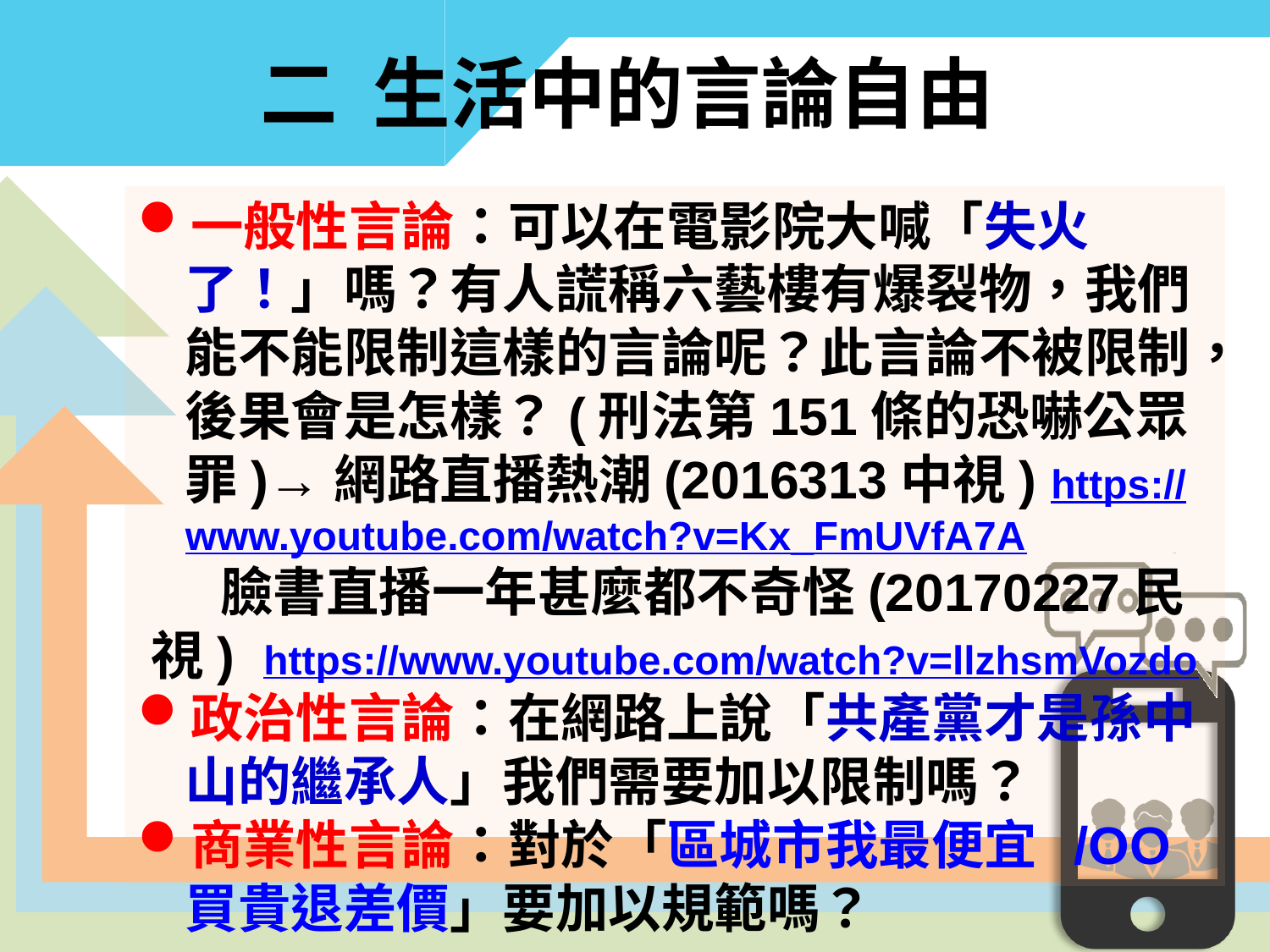

# 二  生活中的言論自由
一般性言論：可以在電影院大喊「失火了！」嗎？有人謊稱六藝樓有爆裂物，我們能不能限制這樣的言論呢？此言論不被限制，後果會是怎樣？(刑法第151條的恐嚇公眾罪)→網路直播熱潮(2016313中視) https://www.youtube.com/watch?v=Kx_FmUVfA7A
    臉書直播一年甚麼都不奇怪(20170227民視)  https://www.youtube.com/watch?v=llzhsmVozdo
政治性言論：在網路上說「共產黨才是孫中山的繼承人」我們需要加以限制嗎？
商業性言論：對於「區城市我最便宜  /OO買貴退差價」要加以規範嗎？